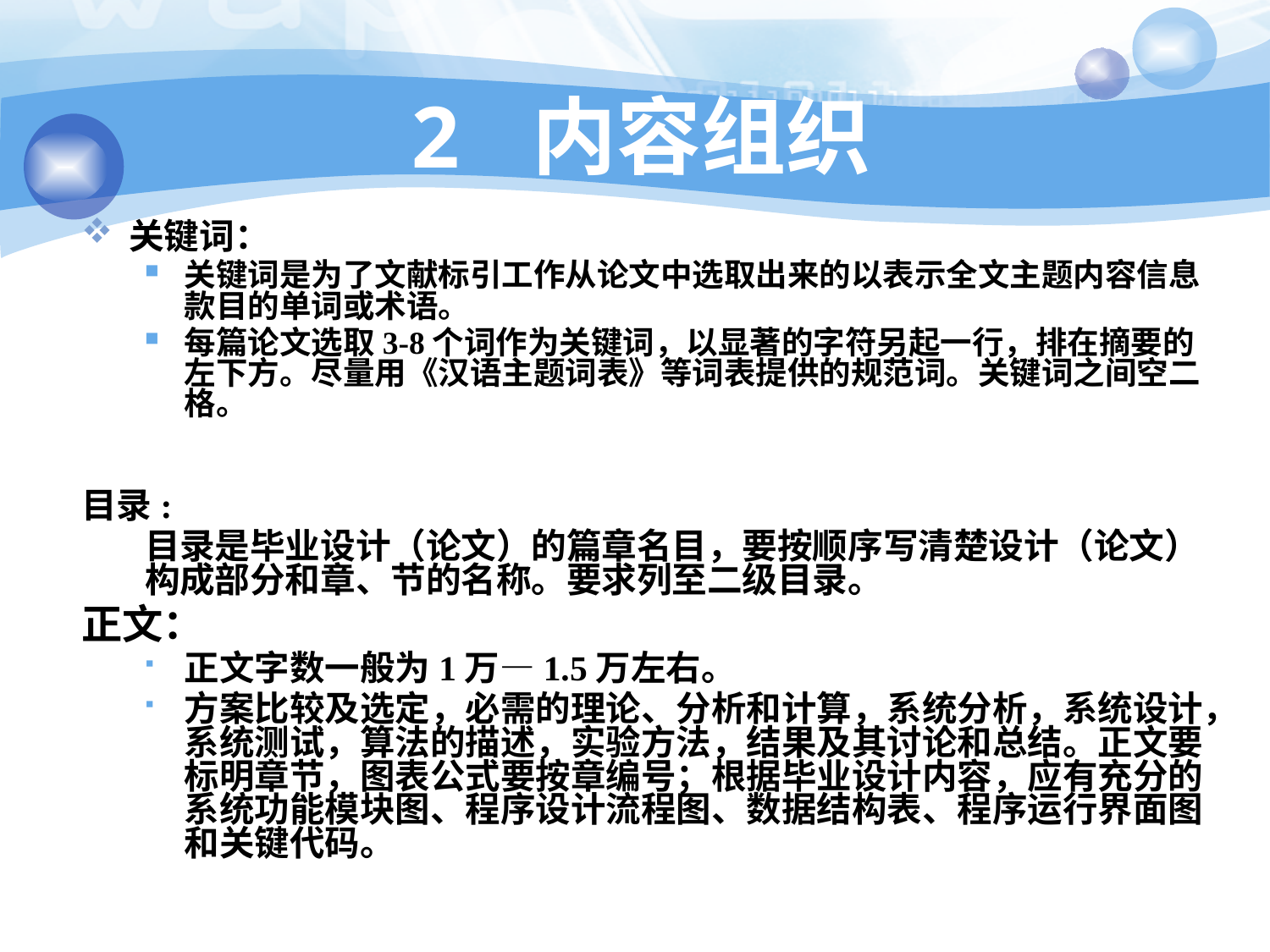

# 2 内容组织
关键词：
关键词是为了文献标引工作从论文中选取出来的以表示全文主题内容信息款目的单词或术语。
每篇论文选取3-8个词作为关键词，以显著的字符另起一行，排在摘要的左下方。尽量用《汉语主题词表》等词表提供的规范词。关键词之间空二格。

目录:
目录是毕业设计（论文）的篇章名目，要按顺序写清楚设计（论文）构成部分和章、节的名称。要求列至二级目录。
正文：
正文字数一般为1万—1.5万左右。
方案比较及选定，必需的理论、分析和计算，系统分析，系统设计，系统测试，算法的描述，实验方法，结果及其讨论和总结。正文要标明章节，图表公式要按章编号；根据毕业设计内容，应有充分的系统功能模块图、程序设计流程图、数据结构表、程序运行界面图和关键代码。